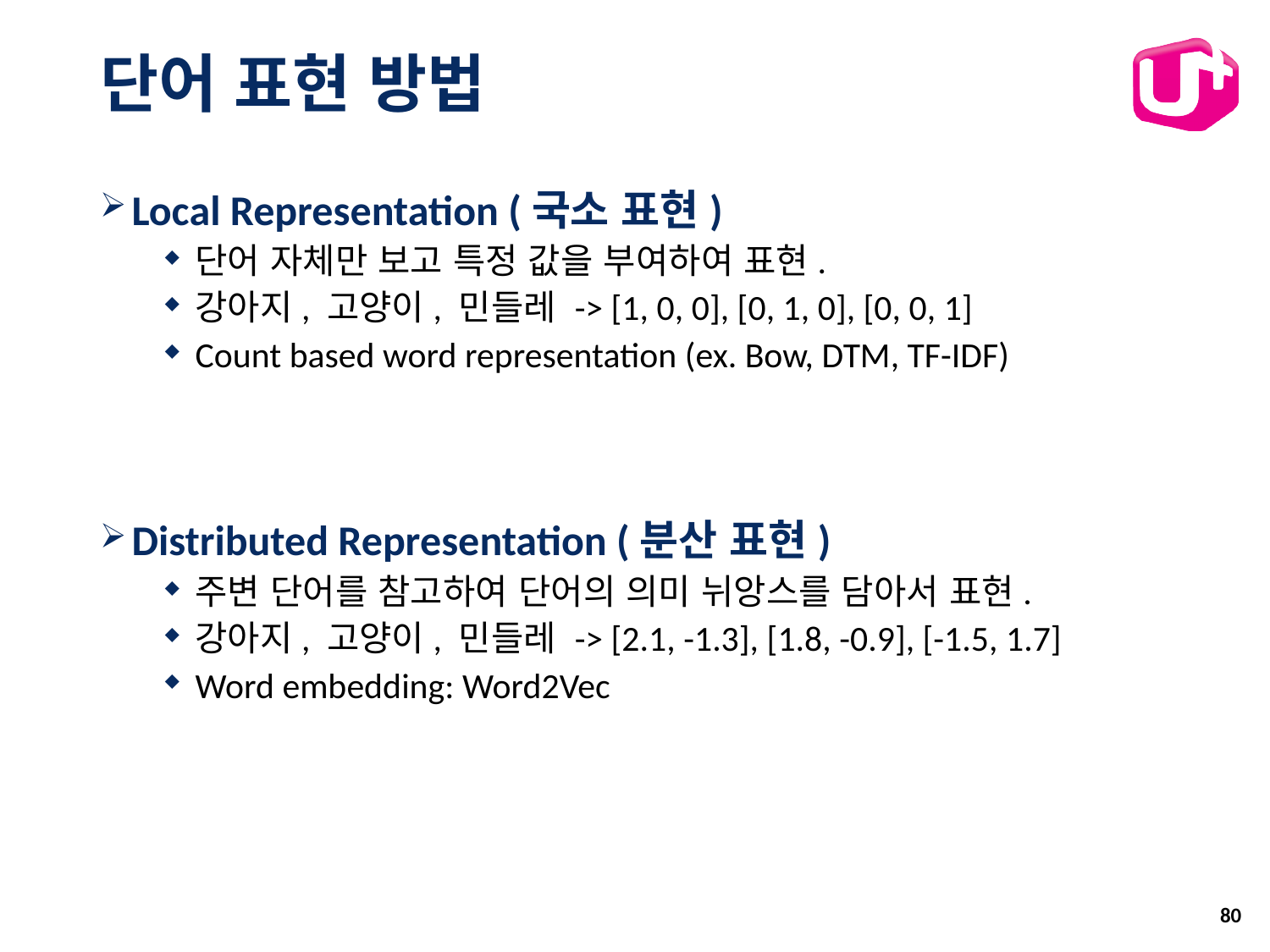

# 단어 표현 방법
Local Representation (국소 표현)
단어 자체만 보고 특정 값을 부여하여 표현.
강아지, 고양이, 민들레 -> [1, 0, 0], [0, 1, 0], [0, 0, 1]
Count based word representation (ex. Bow, DTM, TF-IDF)

Distributed Representation (분산 표현)
주변 단어를 참고하여 단어의 의미 뉘앙스를 담아서 표현.
강아지, 고양이, 민들레 -> [2.1, -1.3], [1.8, -0.9], [-1.5, 1.7]
Word embedding: Word2Vec
80